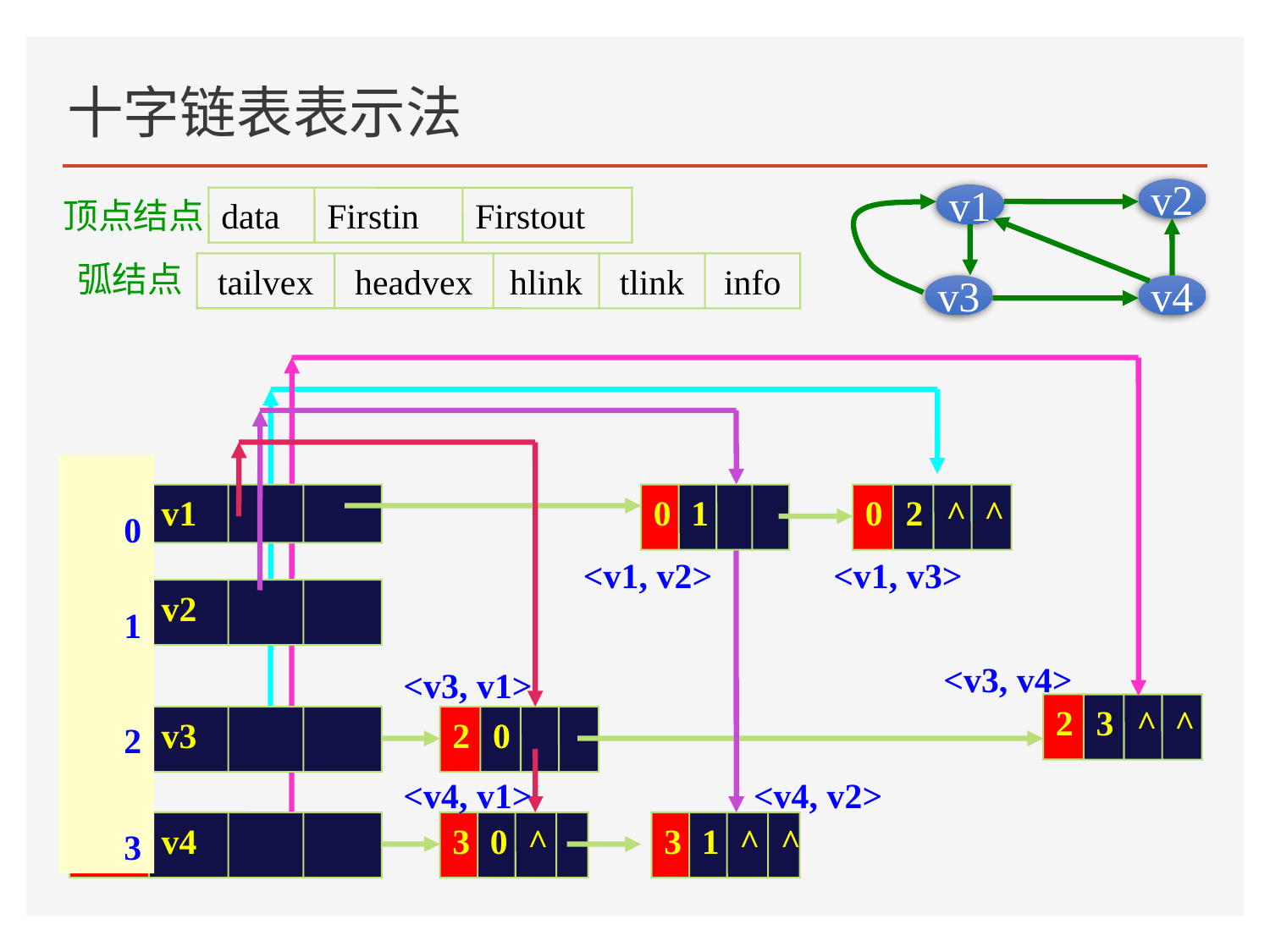

# 十字链表表示法
v2
v1

v3
v4

顶点结点
data

Firstin

Firstout

弧结点
tailvex

headvex

hlink

tlink

info

0
1
2
3
0

v1

1

v2

2

v3

3

v4

0

1

0

2

^

^

<v1, v2>
<v1, v3>
<v3, v4>
<v3, v1>
2

3

^

^

2

0

<v4, v1>
<v4, v2>
3

0

^

3

1

^

^